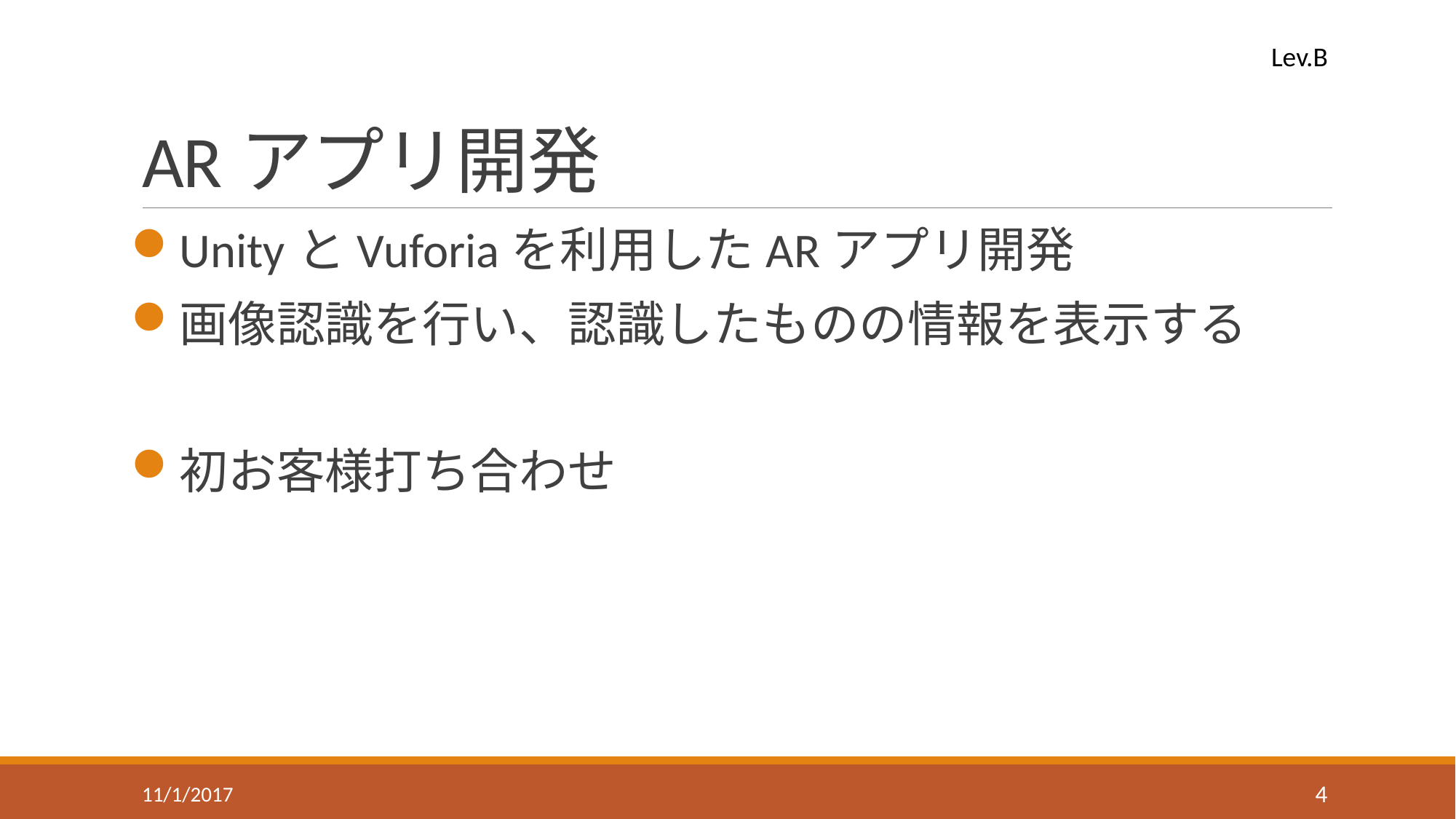

# ARアプリ開発
UnityとVuforiaを利用したARアプリ開発
画像認識を行い、認識したものの情報を表示する

初お客様打ち合わせ
11/1/2017
4